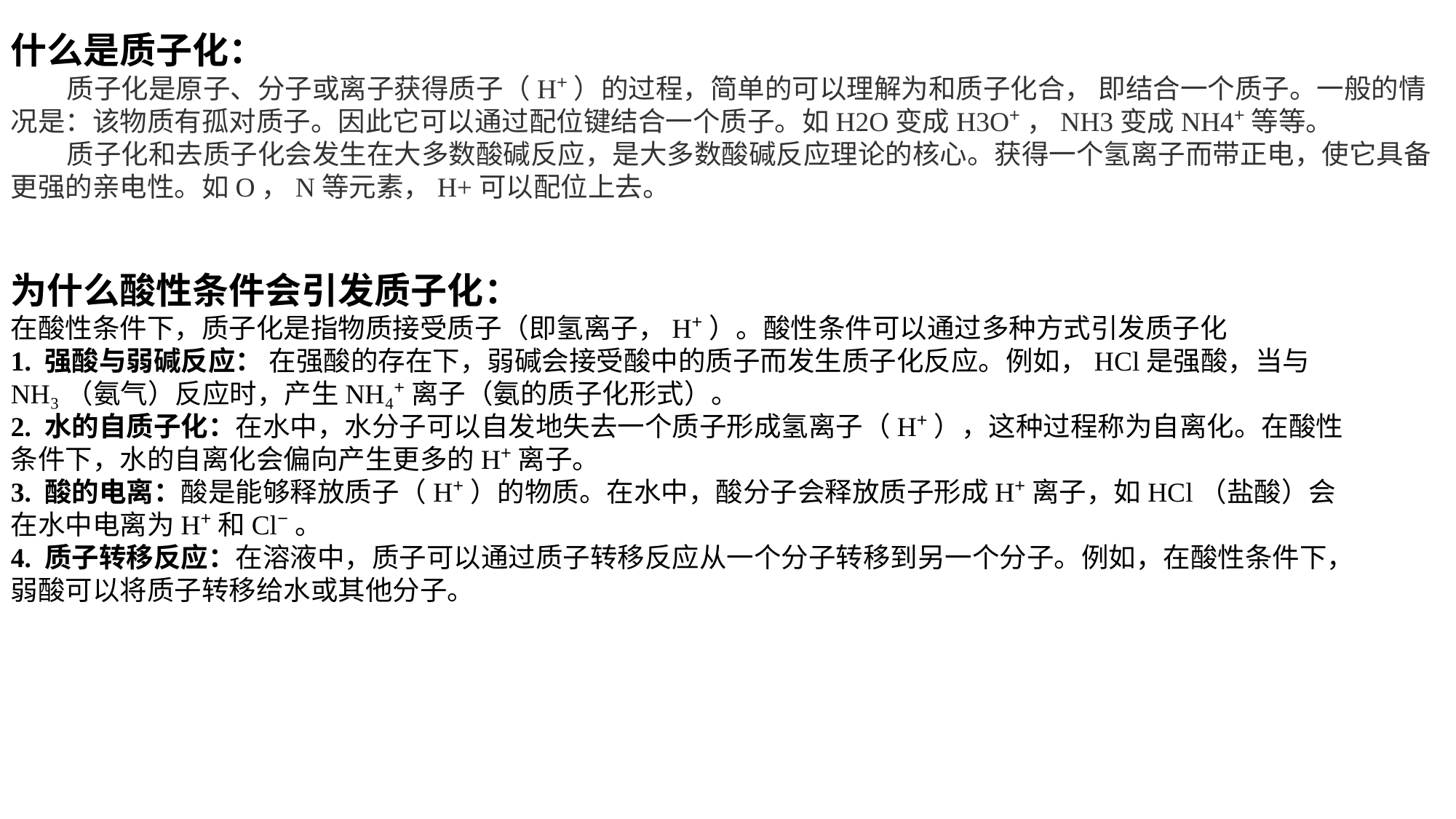

什么是质子化：
        质子化是原子、分子或离子获得质子（H⁺）的过程，简单的可以理解为和质子化合， 即结合一个质子。一般的情况是：该物质有孤对质子。因此它可以通过配位键结合一个质子。如H2O变成H3O⁺，NH3变成NH4⁺等等。
        质子化和去质子化会发生在大多数酸碱反应，是大多数酸碱反应理论的核心。获得一个氢离子而带正电，使它具备更强的亲电性。如O，N等元素，H+可以配位上去。
为什么酸性条件会引发质子化：
在酸性条件下，质子化是指物质接受质子（即氢离子，H⁺）。酸性条件可以通过多种方式引发质子化
1. 强酸与弱碱反应： 在强酸的存在下，弱碱会接受酸中的质子而发生质子化反应。例如，HCl是强酸，当与NH₃（氨气）反应时，产生NH₄⁺离子（氨的质子化形式）。
2. 水的自质子化：在水中，水分子可以自发地失去一个质子形成氢离子（H⁺），这种过程称为自离化。在酸性条件下，水的自离化会偏向产生更多的H⁺离子。
3. 酸的电离：酸是能够释放质子（H⁺）的物质。在水中，酸分子会释放质子形成H⁺离子，如HCl（盐酸）会在水中电离为H⁺和Cl⁻。
4. 质子转移反应：在溶液中，质子可以通过质子转移反应从一个分子转移到另一个分子。例如，在酸性条件下，弱酸可以将质子转移给水或其他分子。